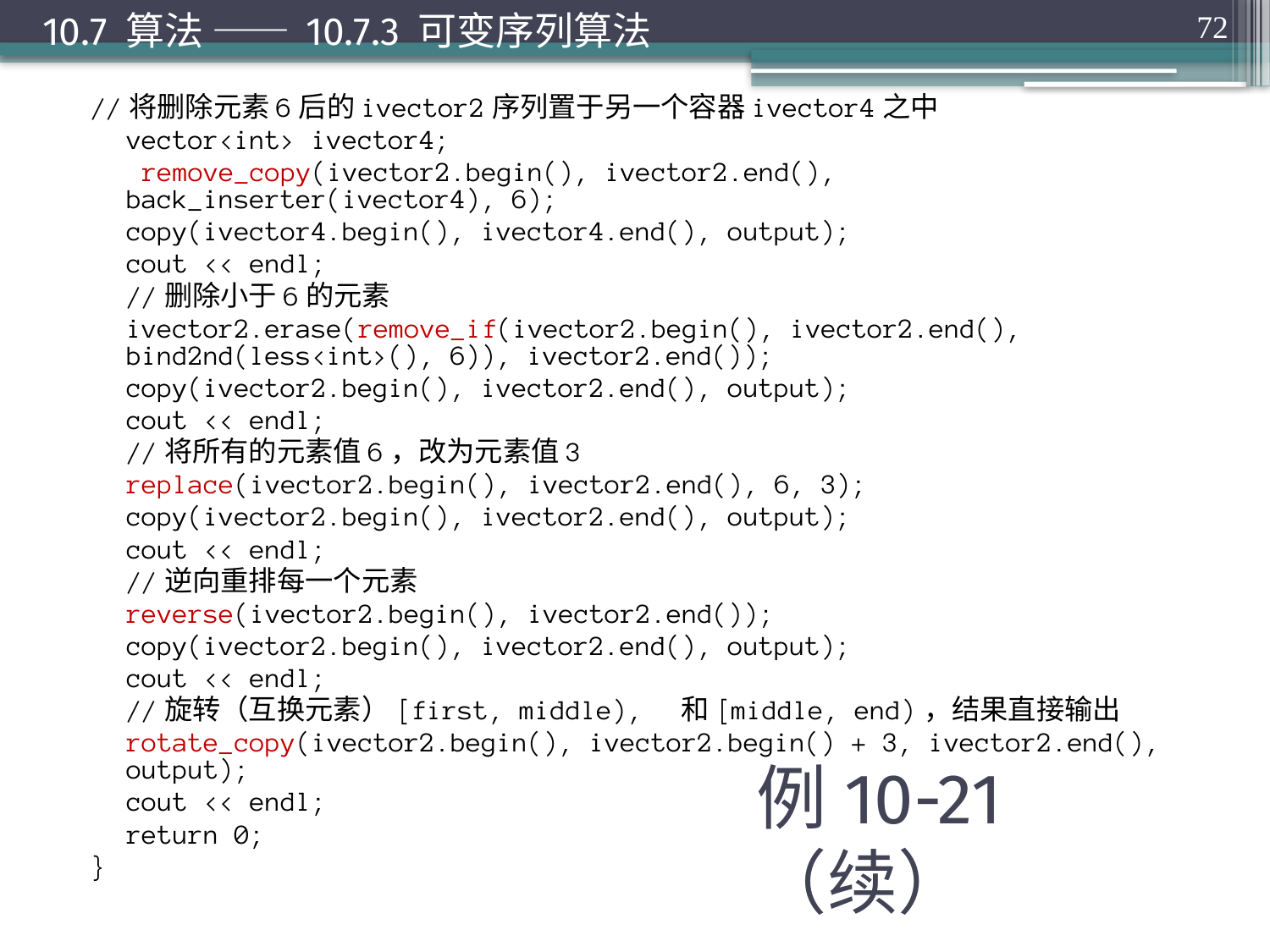

10.7 算法 —— 10.7.3 可变序列算法
72
//将删除元素6后的ivector2序列置于另一个容器ivector4之中
	vector<int> ivector4;
	 remove_copy(ivector2.begin(), ivector2.end(), back_inserter(ivector4), 6);
	copy(ivector4.begin(), ivector4.end(), output);
	cout << endl;
	//删除小于6的元素
	ivector2.erase(remove_if(ivector2.begin(), ivector2.end(), bind2nd(less<int>(), 6)), ivector2.end());
	copy(ivector2.begin(), ivector2.end(), output);
	cout << endl;
	//将所有的元素值6，改为元素值3
	replace(ivector2.begin(), ivector2.end(), 6, 3);
	copy(ivector2.begin(), ivector2.end(), output);
	cout << endl;
	//逆向重排每一个元素
	reverse(ivector2.begin(), ivector2.end());
	copy(ivector2.begin(), ivector2.end(), output);
	cout << endl;
	//旋转（互换元素）[first, middle),  和[middle, end)，结果直接输出
	rotate_copy(ivector2.begin(), ivector2.begin() + 3, ivector2.end(), output);
	cout << endl;
	return 0;
}
# 例10-21（续）